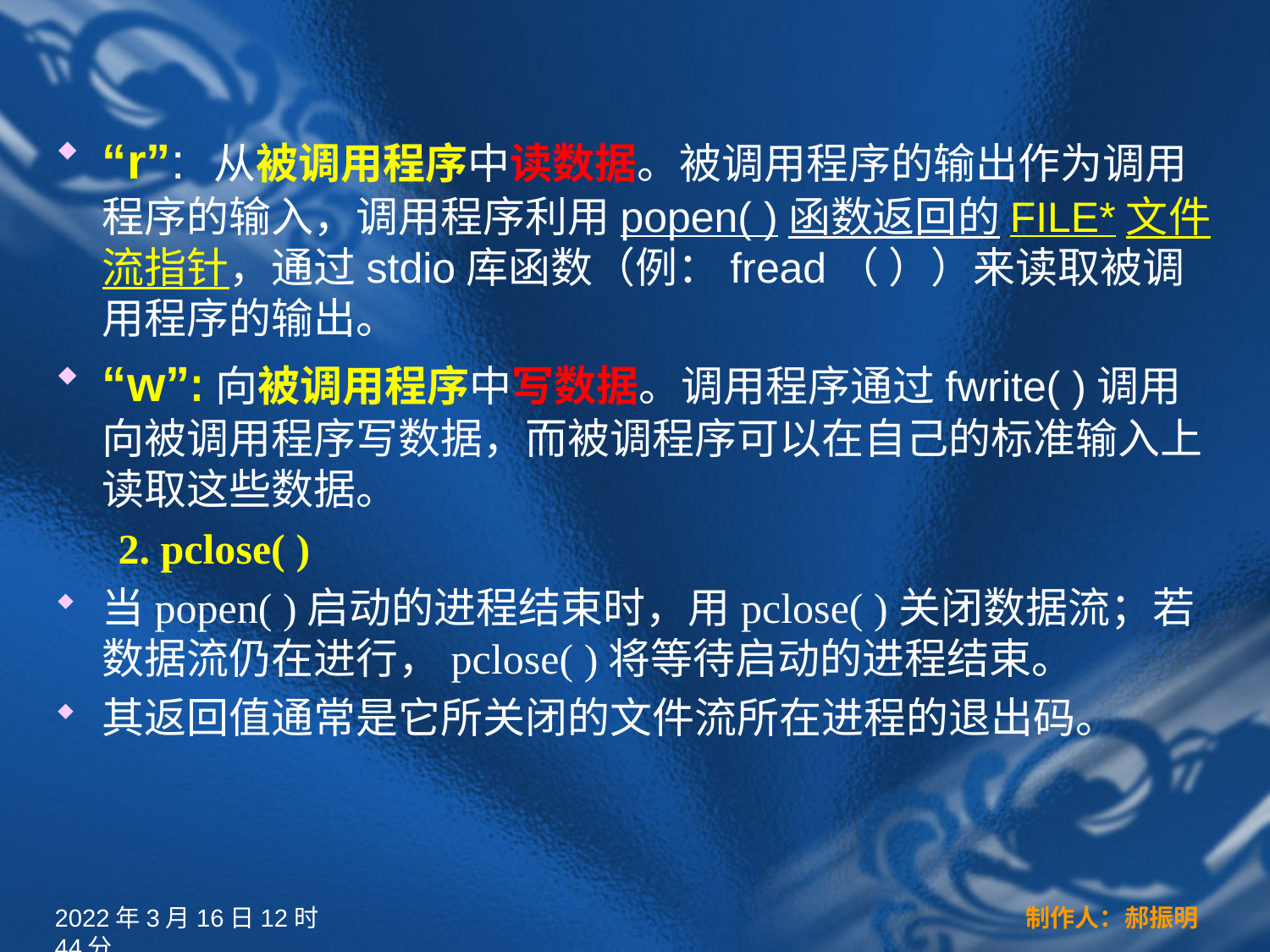

“r”: 从被调用程序中读数据。被调用程序的输出作为调用程序的输入，调用程序利用popen( )函数返回的FILE*文件流指针，通过stdio库函数（例：fread（ ））来读取被调用程序的输出。
“w”:向被调用程序中写数据。调用程序通过fwrite( )调用向被调用程序写数据，而被调程序可以在自己的标准输入上读取这些数据。
2. pclose( )
当popen( )启动的进程结束时，用pclose( )关闭数据流；若数据流仍在进行，pclose( )将等待启动的进程结束。
其返回值通常是它所关闭的文件流所在进程的退出码。
2022年3月16日12时44分
制作人：郝振明